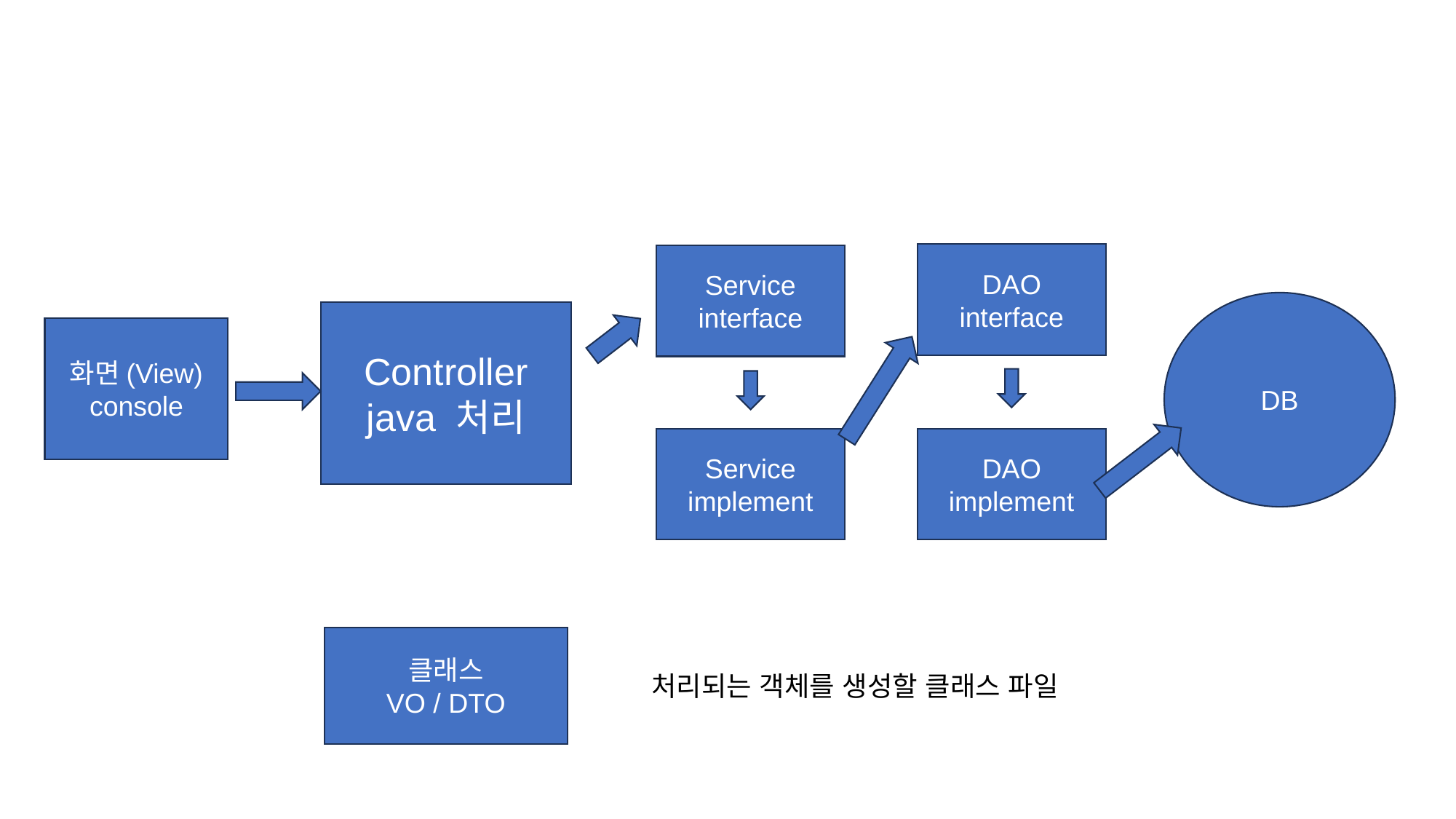

DAO
interface
Service
interface
DB
Controller
java 처리
화면(View)
console

DAO
implement
Service
implement

클래스
VO / DTO
처리되는 객체를 생성할 클래스 파일